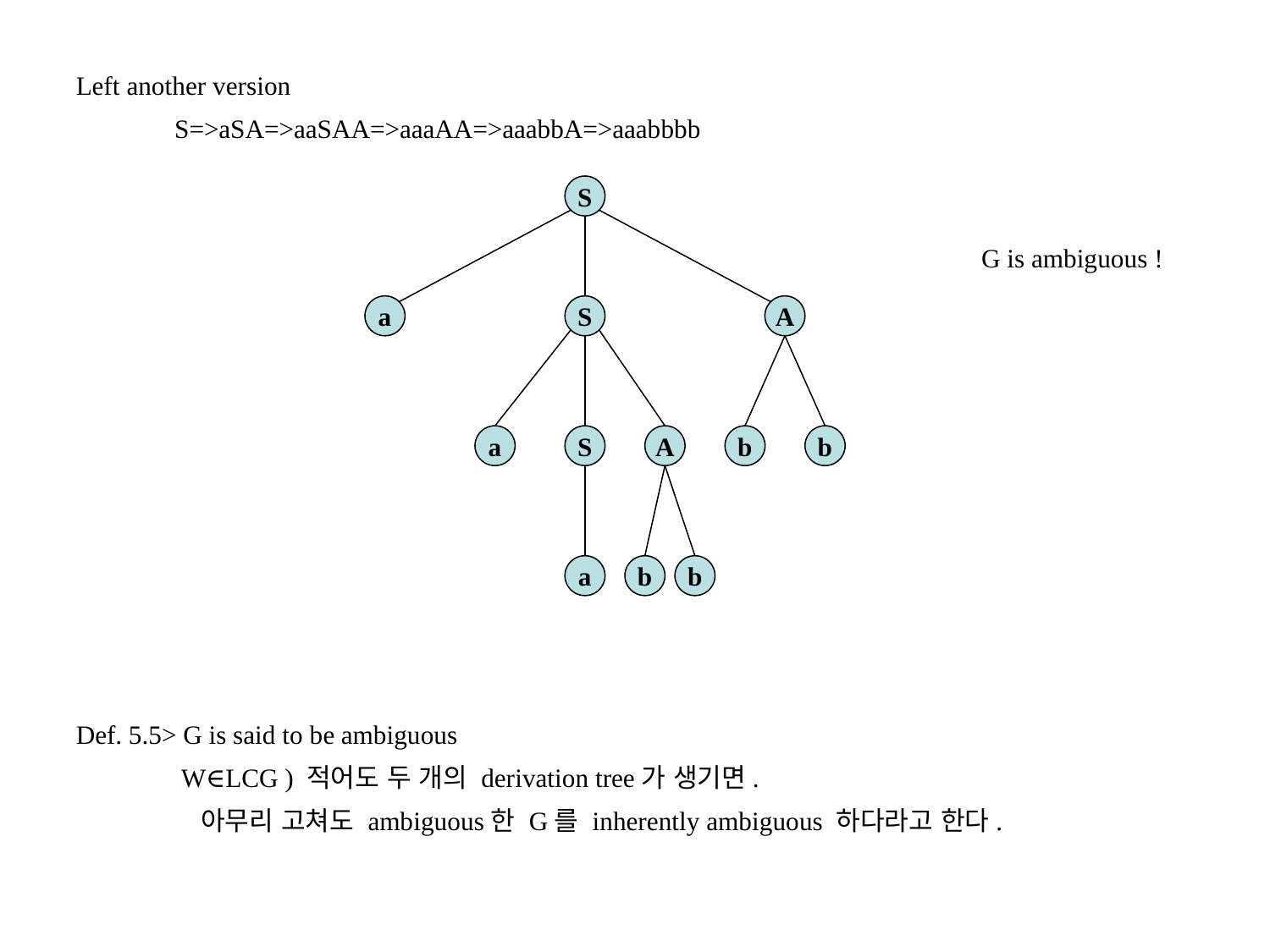

Left another version
               S=>aSA=>aaSAA=>aaaAA=>aaabbA=>aaabbbb

                                                                                                                                          G is ambiguous !

Def. 5.5> G is said to be ambiguous
                W∈LCG ) 적어도 두 개의 derivation tree가 생기면.
                아무리 고쳐도 ambiguous한 G를 inherently ambiguous 하다라고 한다.
S
a
S
A
a
S
A
b
b
a
b
b